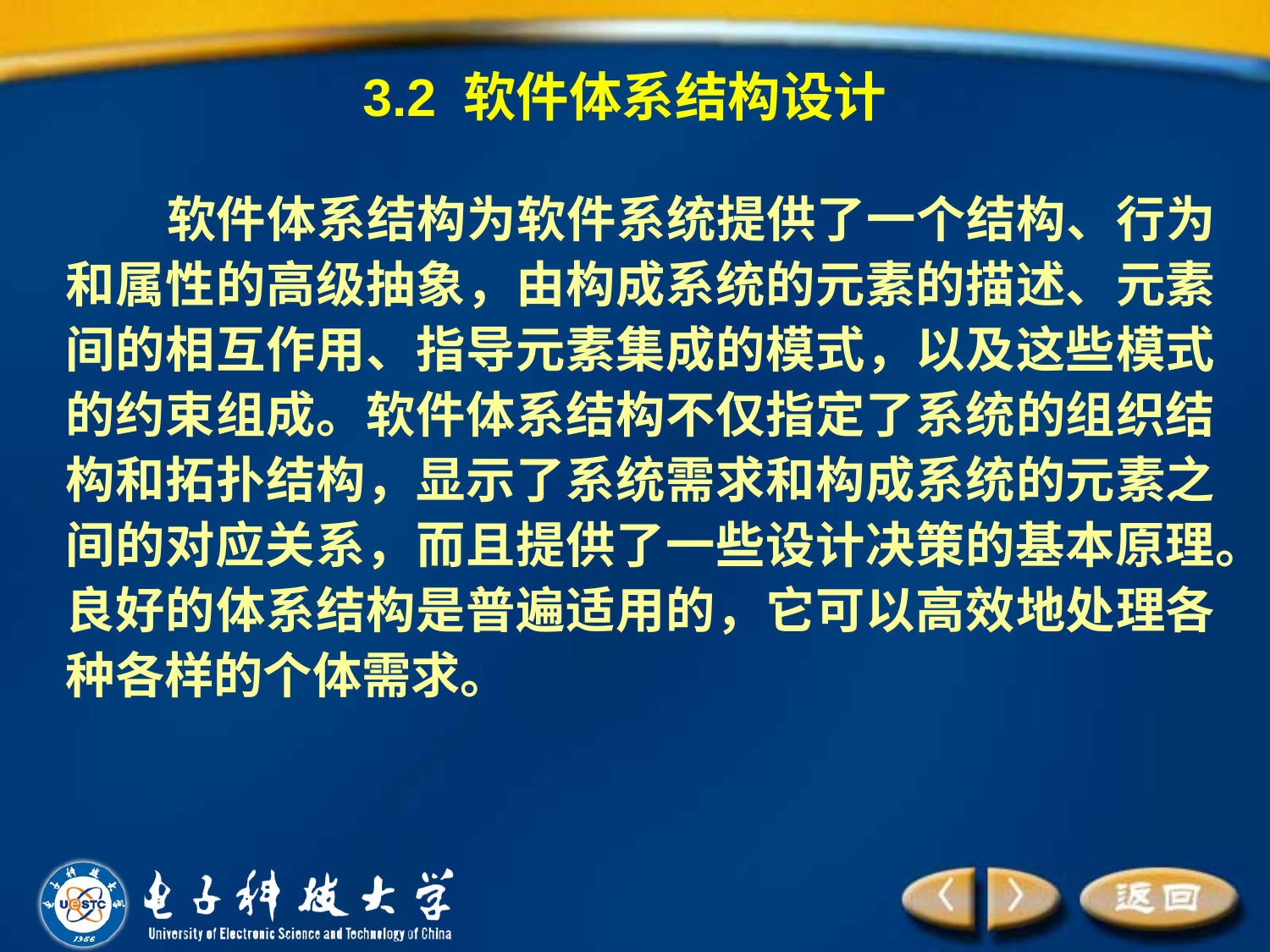

# 3.2 软件体系结构设计
软件体系结构为软件系统提供了一个结构、行为和属性的高级抽象，由构成系统的元素的描述、元素间的相互作用、指导元素集成的模式，以及这些模式的约束组成。软件体系结构不仅指定了系统的组织结构和拓扑结构，显示了系统需求和构成系统的元素之间的对应关系，而且提供了一些设计决策的基本原理。良好的体系结构是普遍适用的，它可以高效地处理各种各样的个体需求。